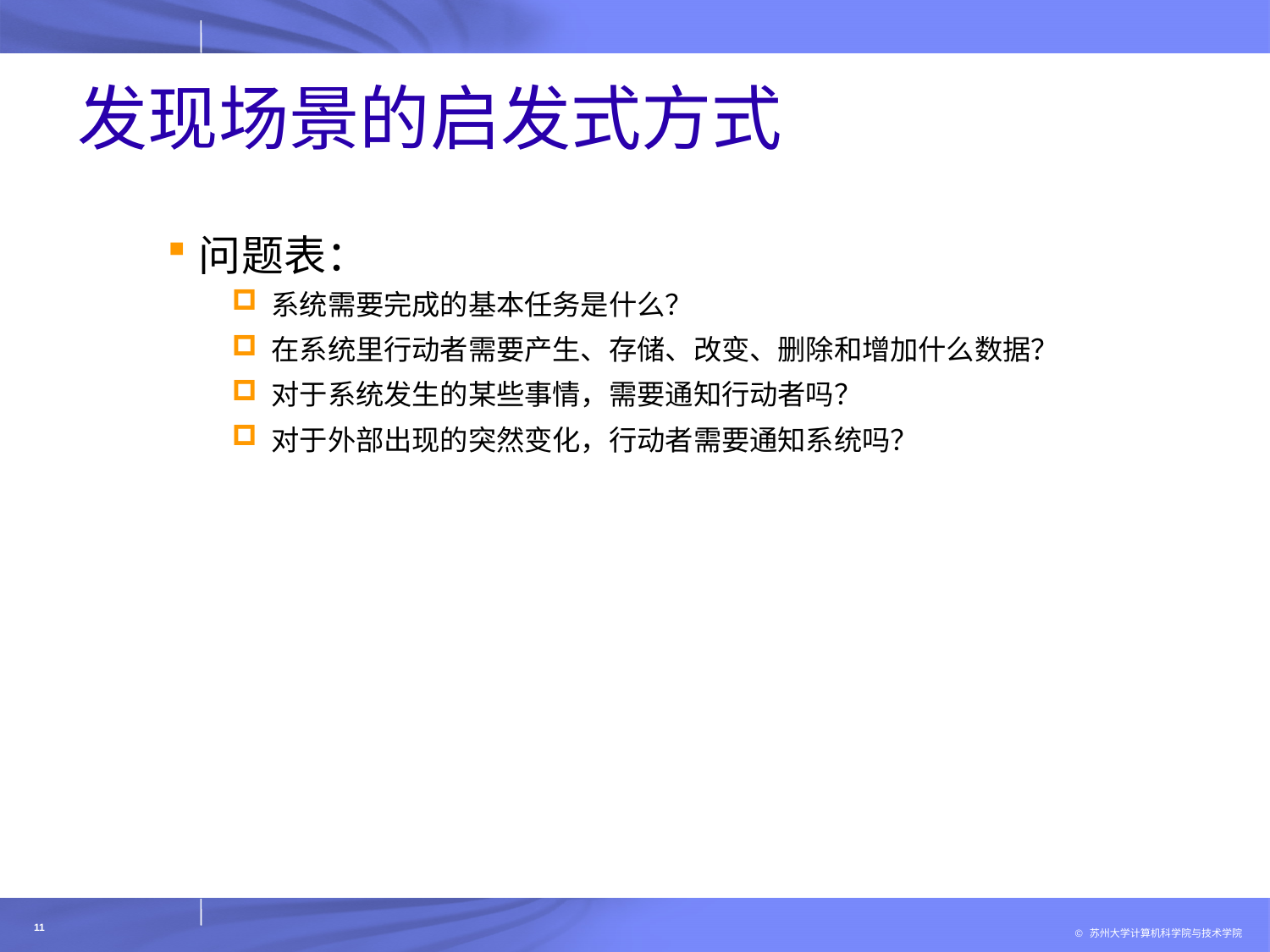

# 发现场景的启发式方式
问题表：
系统需要完成的基本任务是什么？
在系统里行动者需要产生、存储、改变、删除和增加什么数据？
对于系统发生的某些事情，需要通知行动者吗？
对于外部出现的突然变化，行动者需要通知系统吗？

11